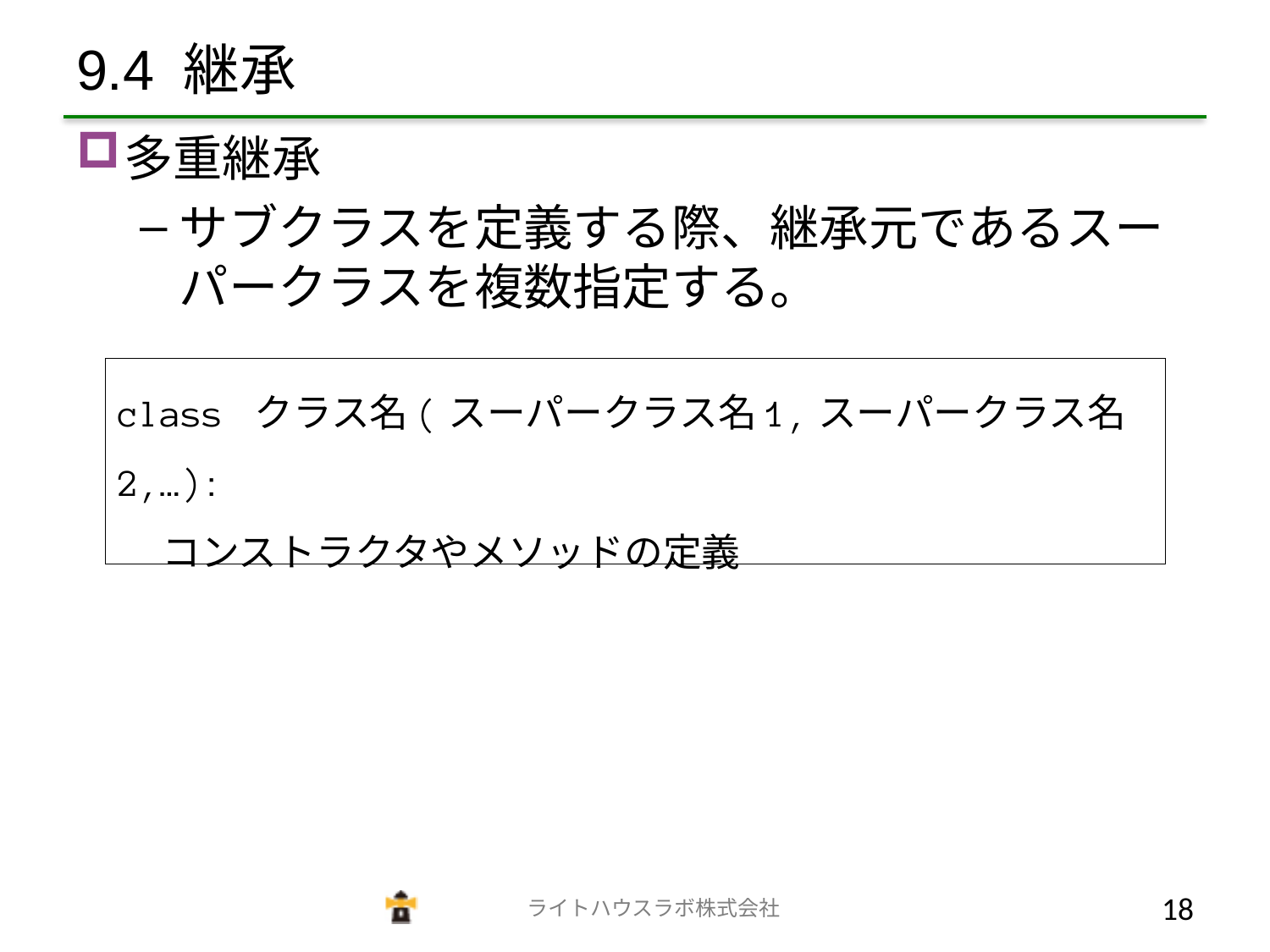

# 9.4 継承
多重継承
サブクラスを定義する際、継承元であるスーパークラスを複数指定する。

class クラス名(スーパークラス名1,スーパークラス名2,…):
    コンストラクタやメソッドの定義

　　　　　　　　　　　　　ライトハウスラボ株式会社
18